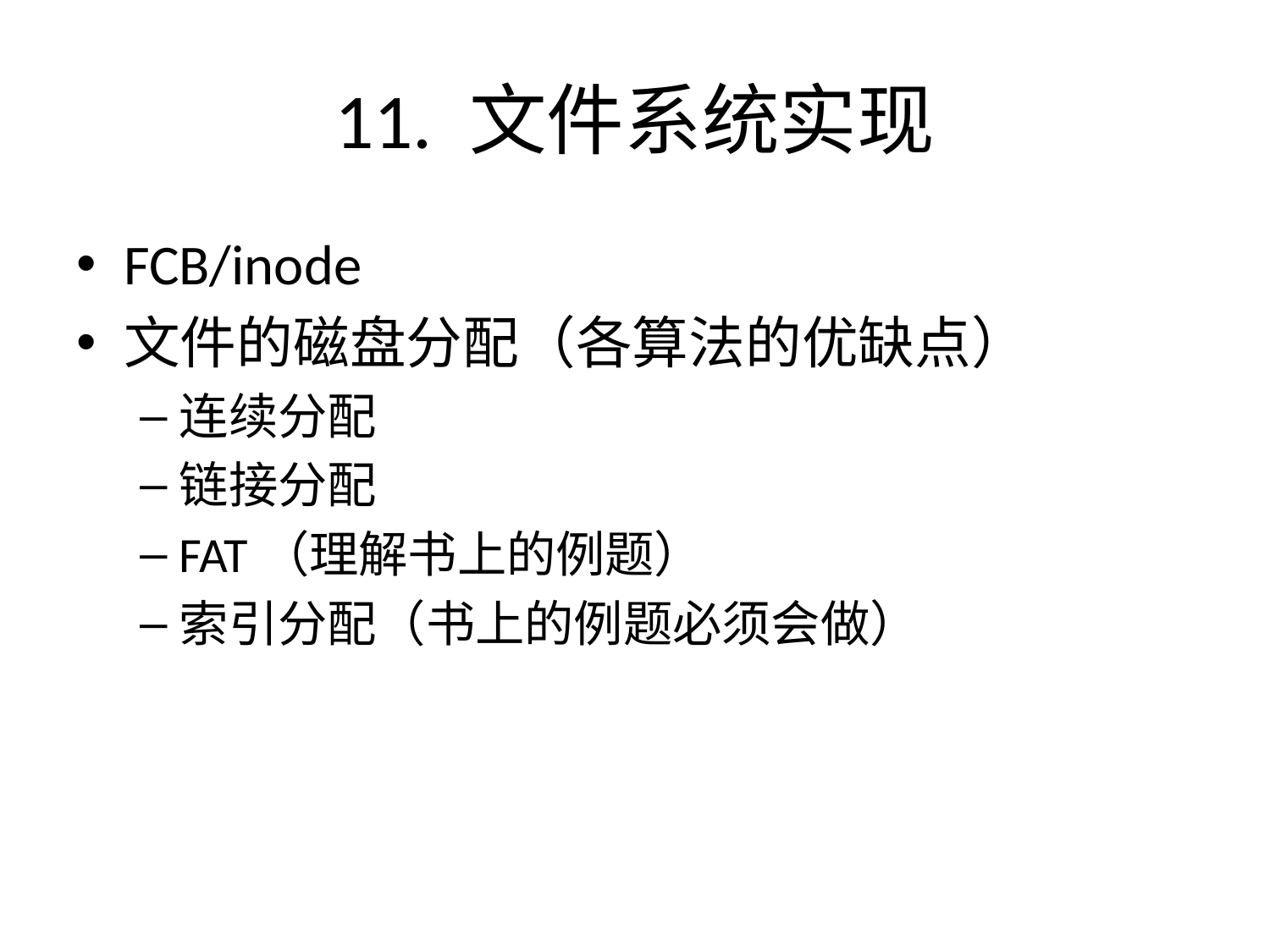

# 11. 文件系统实现
FCB/inode
文件的磁盘分配（各算法的优缺点）
连续分配
链接分配
FAT（理解书上的例题）
索引分配（书上的例题必须会做）